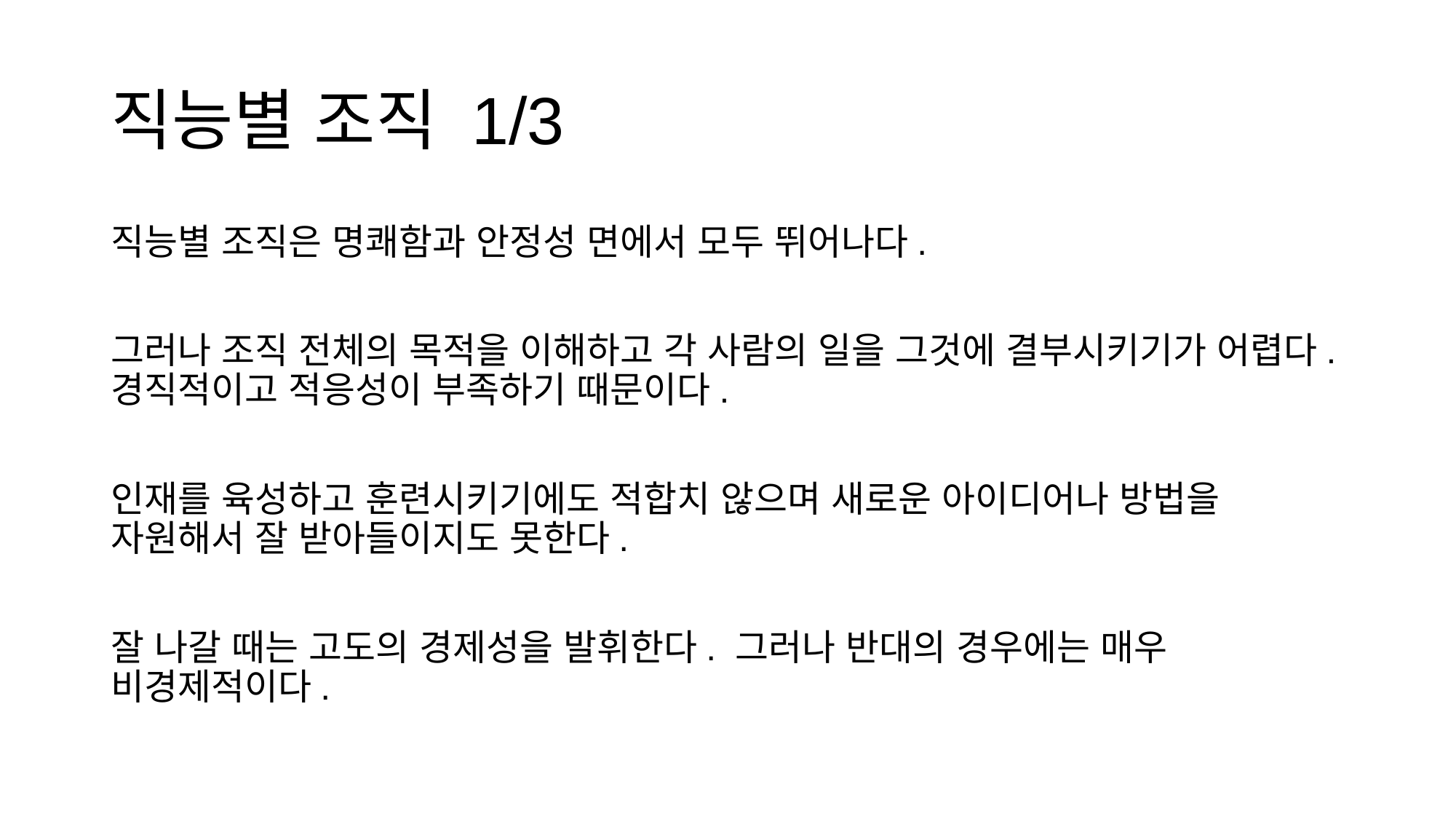

# 직능별 조직 1/3
직능별 조직은 명쾌함과 안정성 면에서 모두 뛰어나다.

그러나 조직 전체의 목적을 이해하고 각 사람의 일을 그것에 결부시키기가 어렵다. 경직적이고 적응성이 부족하기 때문이다.

인재를 육성하고 훈련시키기에도 적합치 않으며 새로운 아이디어나 방법을 자원해서 잘 받아들이지도 못한다.

잘 나갈 때는 고도의 경제성을 발휘한다. 그러나 반대의 경우에는 매우 비경제적이다.